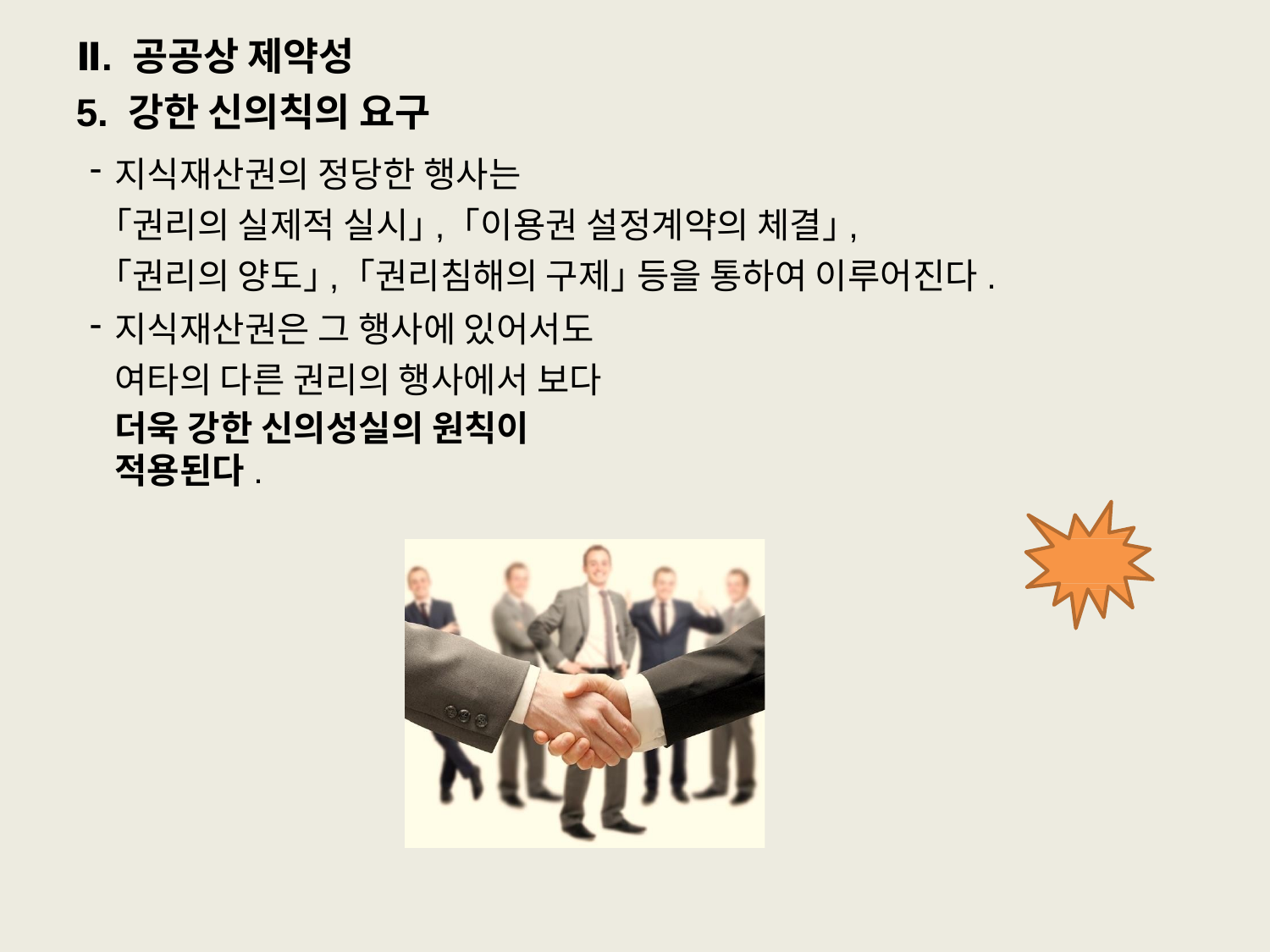

# Ⅱ. 공공상 제약성
5. 강한 신의칙의 요구
지식재산권의 정당한 행사는
｢권리의 실제적 실시｣, ｢이용권 설정계약의 체결｣,
｢권리의 양도｣, ｢권리침해의 구제｣ 등을 통하여 이루어진다.
지식재산권은 그 행사에 있어서도  여타의 다른 권리의 행사에서 보다
더욱 강한 신의성실의 원칙이 적용된다.